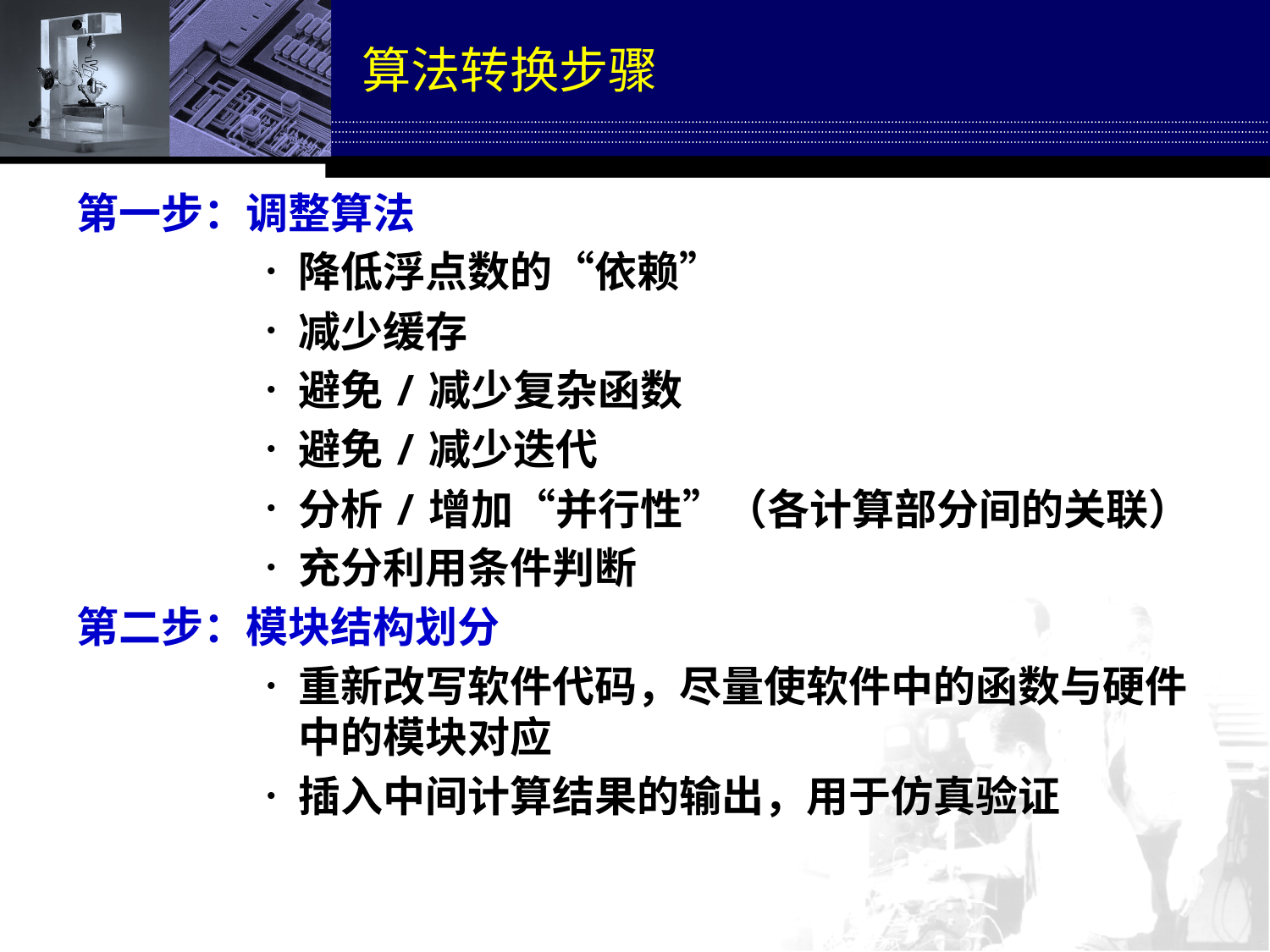

# 算法转换步骤
第一步：调整算法
降低浮点数的“依赖”
减少缓存
避免/减少复杂函数
避免/减少迭代
分析/增加“并行性”（各计算部分间的关联）
充分利用条件判断
第二步：模块结构划分
重新改写软件代码，尽量使软件中的函数与硬件中的模块对应
插入中间计算结果的输出，用于仿真验证